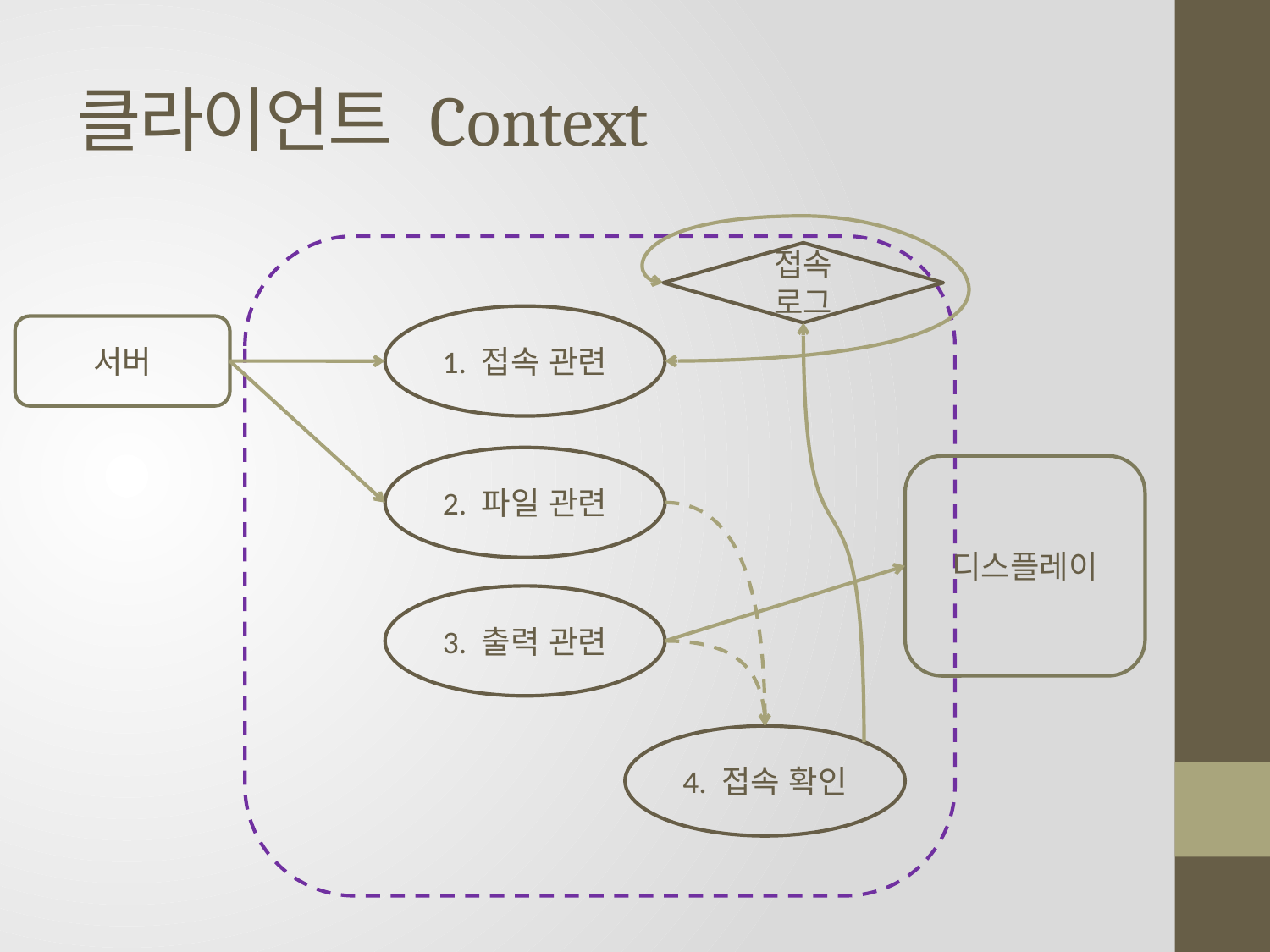

# 클라이언트 Context

접속
로그
1. 접속 관련
서버
2. 파일 관련
디스플레이
3. 출력 관련
4. 접속 확인